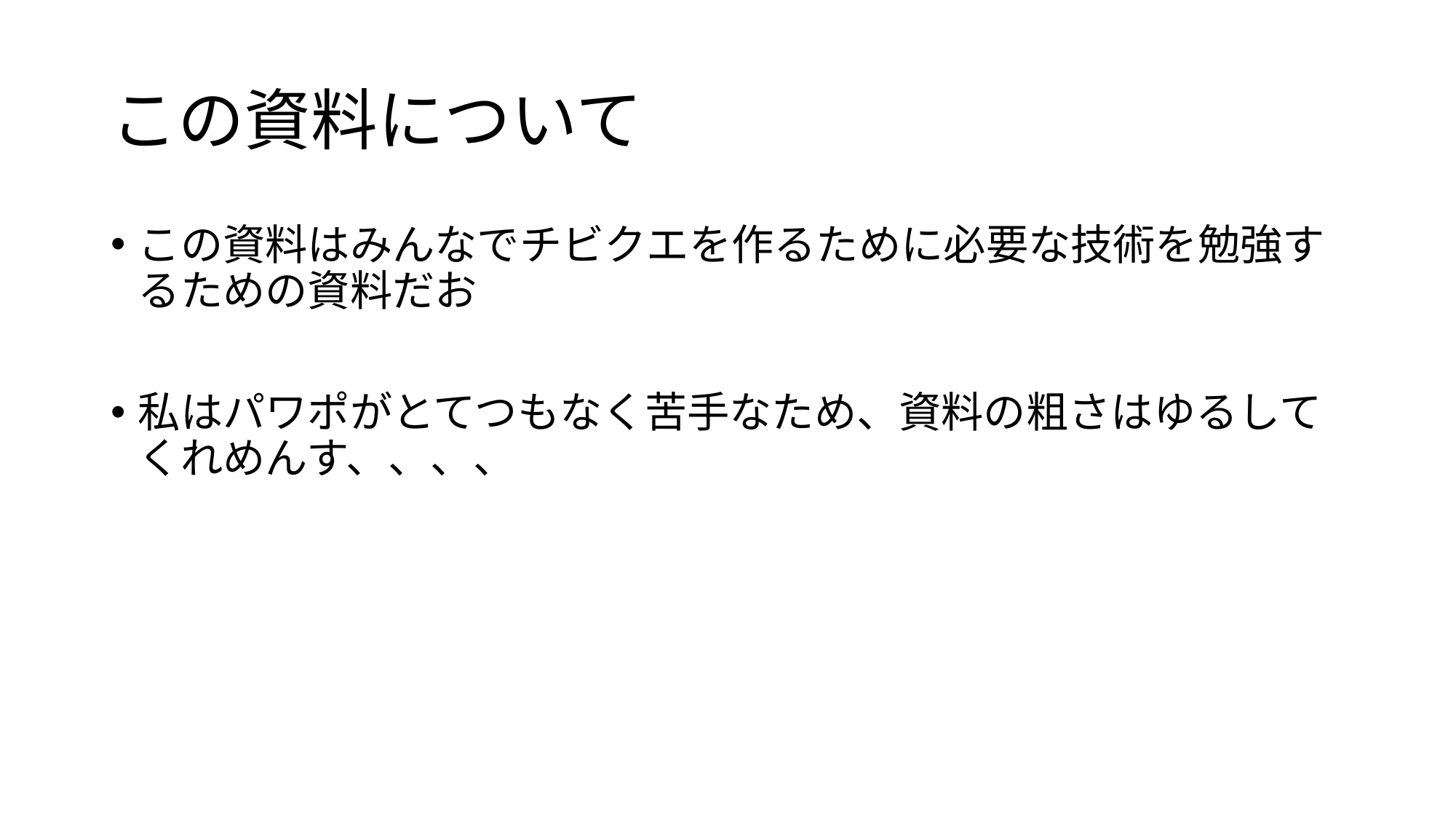

# この資料について
この資料はみんなでチビクエを作るために必要な技術を勉強するための資料だお

私はパワポがとてつもなく苦手なため、資料の粗さはゆるしてくれめんす、、、、